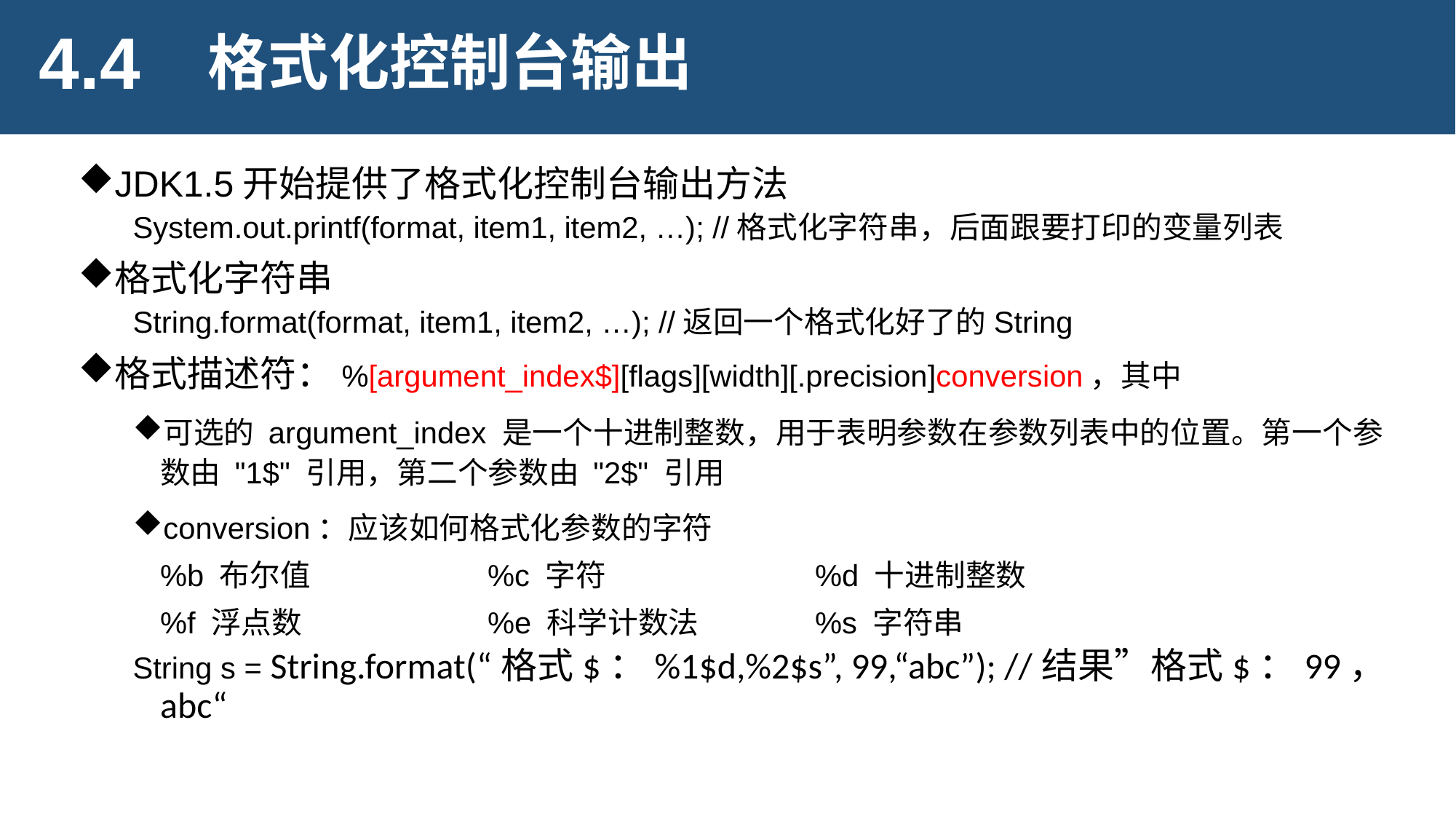

4.4
格式化控制台输出

JDK1.5开始提供了格式化控制台输出方法
System.out.printf(format, item1, item2, …); //格式化字符串，后面跟要打印的变量列表
格式化字符串
String.format(format, item1, item2, …); //返回一个格式化好了的String
格式描述符：%[argument_index$][flags][width][.precision]conversion，其中
可选的 argument_index 是一个十进制整数，用于表明参数在参数列表中的位置。第一个参数由 "1$" 引用，第二个参数由 "2$" 引用
conversion：应该如何格式化参数的字符
	%b 布尔值		%c 字符		%d 十进制整数
	%f 浮点数		%e 科学计数法		%s 字符串
String s = String.format(“格式$：%1$d,%2$s”, 99,“abc”); //结果”格式$：99，abc“